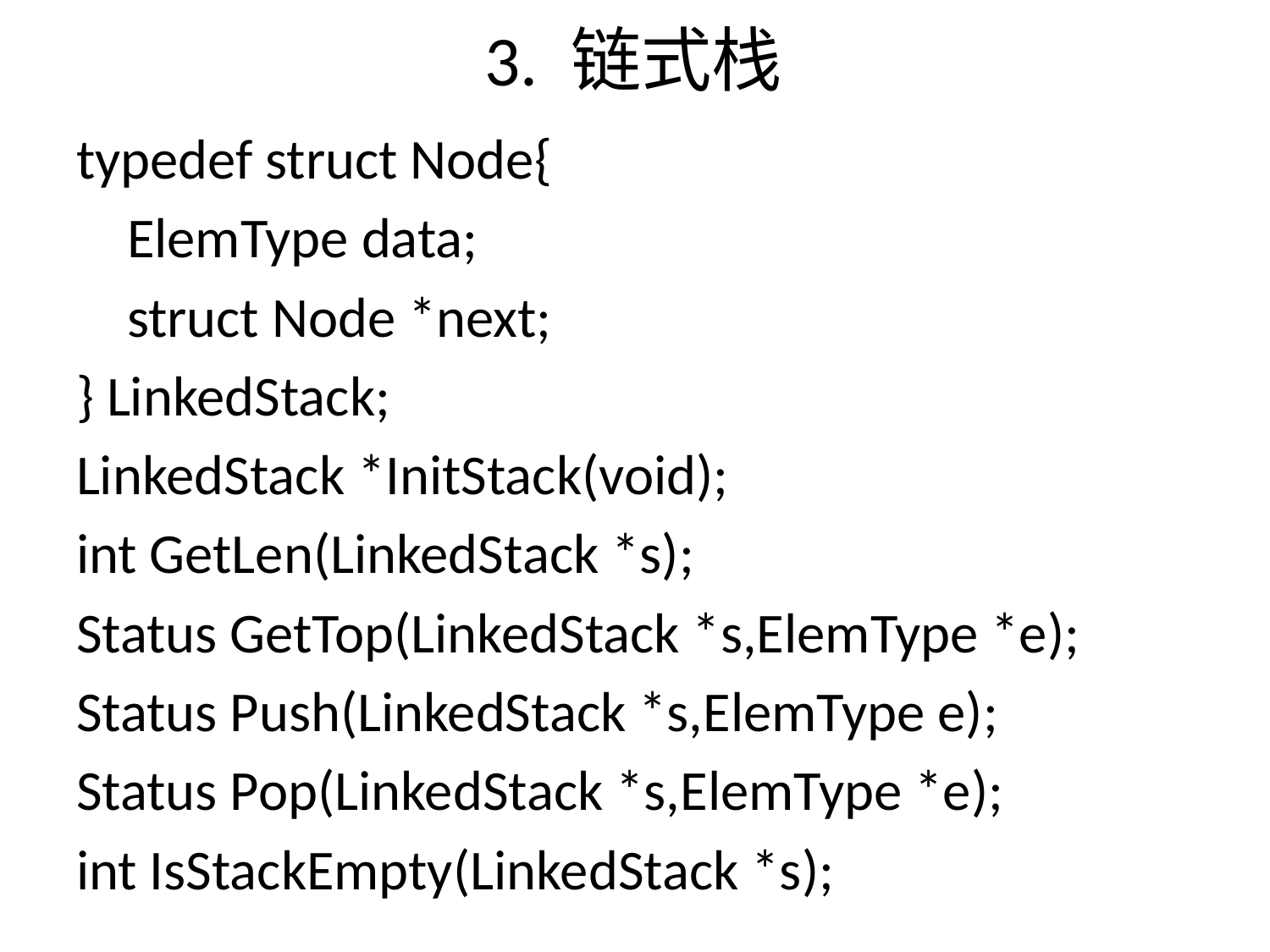

# 3. 链式栈
typedef struct Node{
    ElemType data;
    struct Node *next;
} LinkedStack;
LinkedStack *InitStack(void);
int GetLen(LinkedStack *s);
Status GetTop(LinkedStack *s,ElemType *e);
Status Push(LinkedStack *s,ElemType e);
Status Pop(LinkedStack *s,ElemType *e);
int IsStackEmpty(LinkedStack *s);